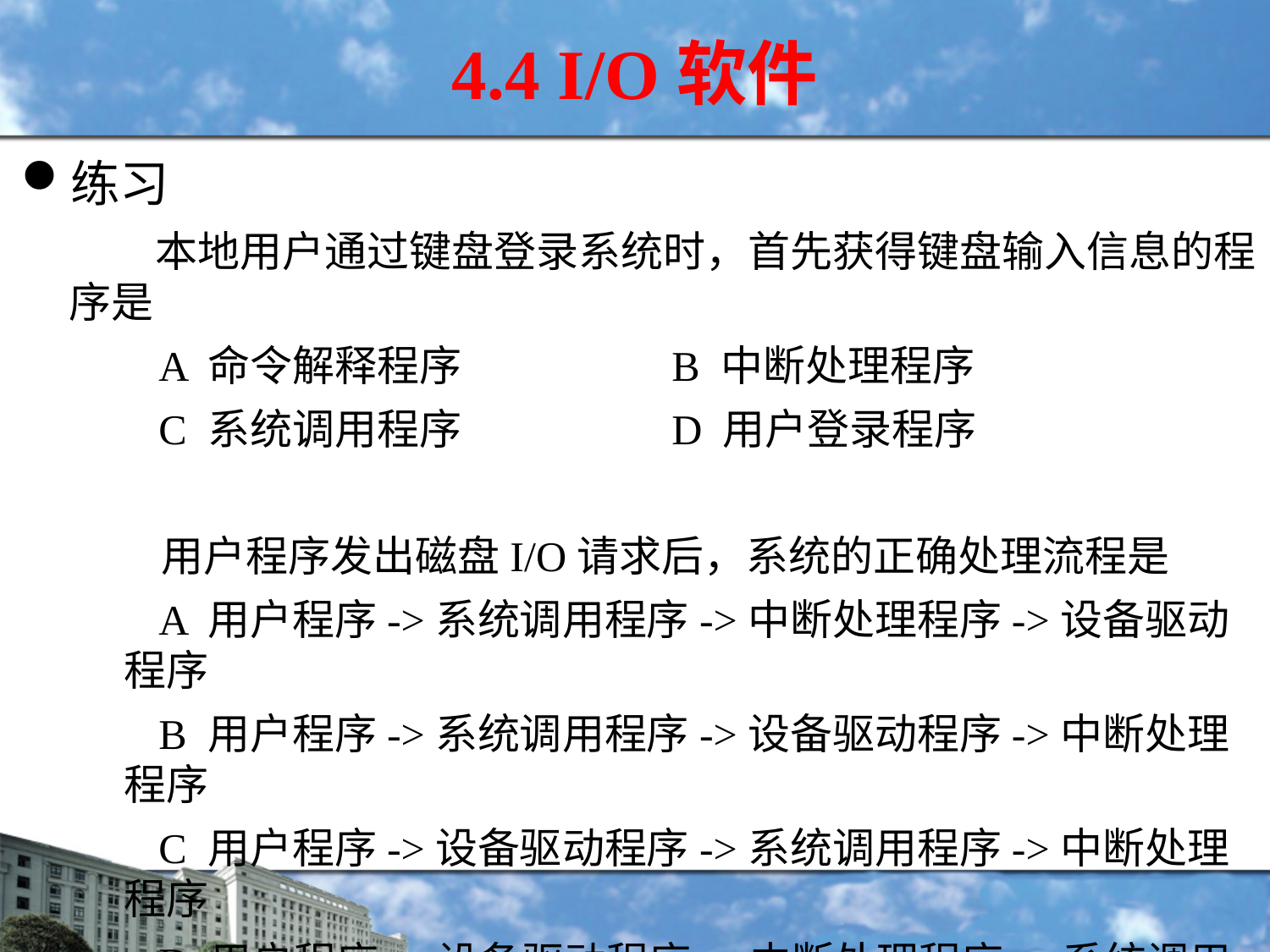

4.4 I/O软件
练习
             本地用户通过键盘登录系统时，首先获得键盘输入信息的程序是
       A 命令解释程序                     B 中断处理程序
       C 系统调用程序                     D 用户登录程序

       用户程序发出磁盘I/O请求后，系统的正确处理流程是
       A 用户程序->系统调用程序->中断处理程序->设备驱动程序
       B 用户程序->系统调用程序->设备驱动程序->中断处理程序
       C 用户程序->设备驱动程序->系统调用程序->中断处理程序
       D 用户程序->设备驱动程序->中断处理程序->系统调用程序